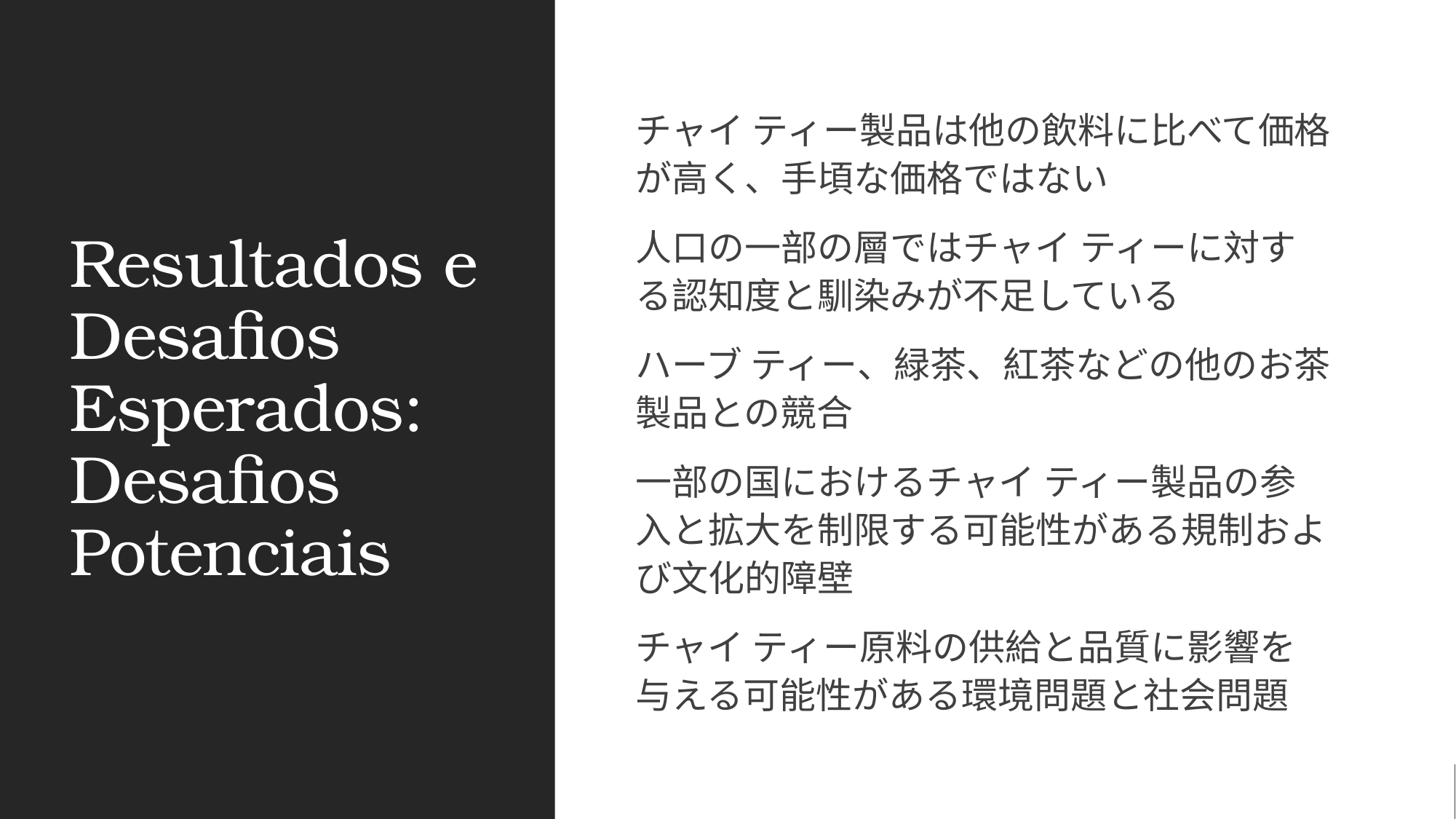

# Resultados e Desafios Esperados: Desafios Potenciais
チャイ ティー製品は他の飲料に比べて価格が高く、手頃な価格ではない
人口の一部の層ではチャイ ティーに対する認知度と馴染みが不足している
ハーブ ティー、緑茶、紅茶などの他のお茶製品との競合
一部の国におけるチャイ ティー製品の参入と拡大を制限する可能性がある規制および文化的障壁
チャイ ティー原料の供給と品質に影響を与える可能性がある環境問題と社会問題